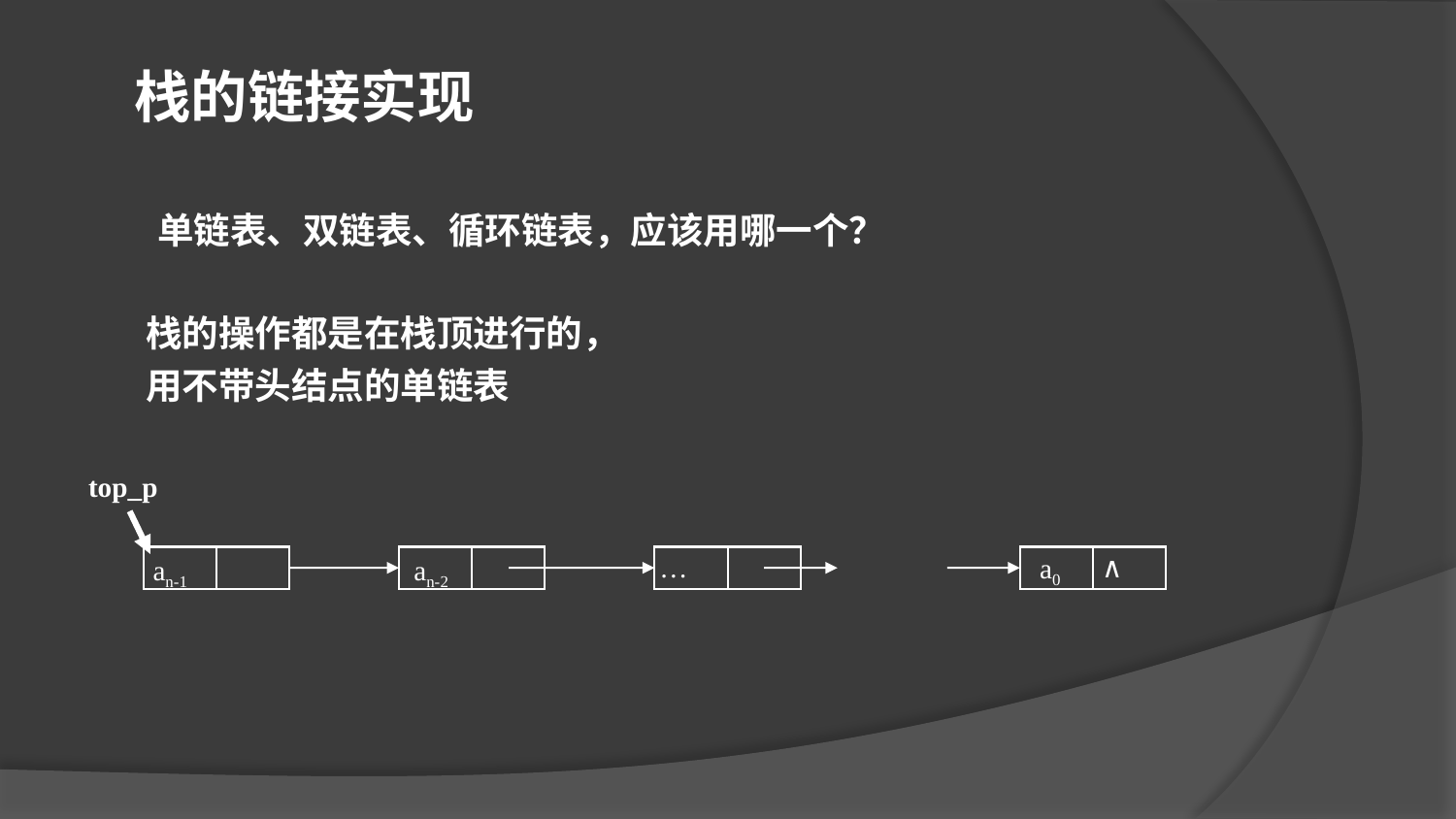

栈的链接实现
单链表、双链表、循环链表，应该用哪一个？
栈的操作都是在栈顶进行的，
用不带头结点的单链表
top_p

…

∧

a0
an-1
an-2